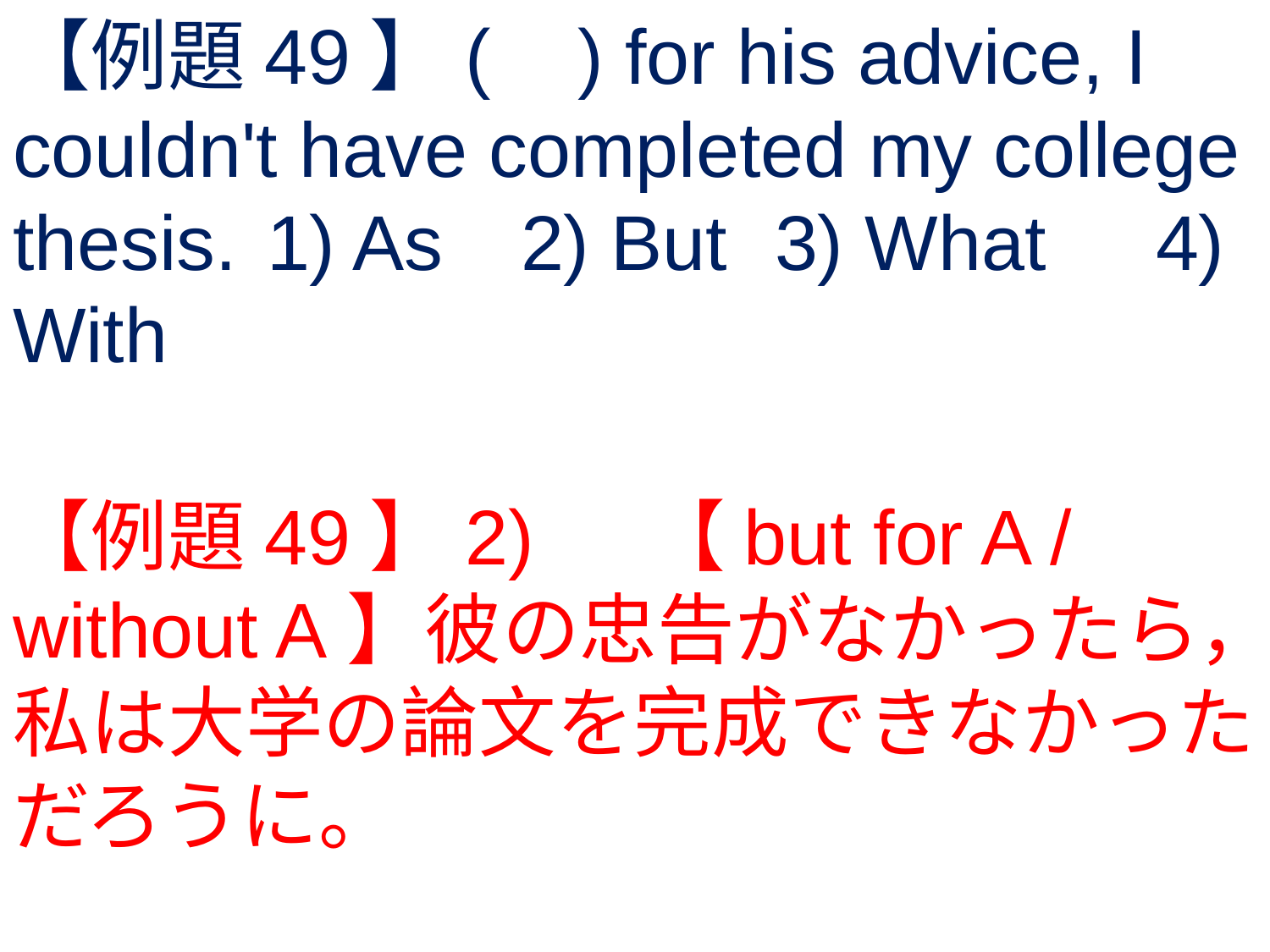

# 【例題49】(    ) for his advice, I couldn't have completed my college thesis.	1) As	2) But	3) What	4) With
【例題49】2) 	【but for A / without A】彼の忠告がなかったら，私は大学の論文を完成できなかっただろうに。